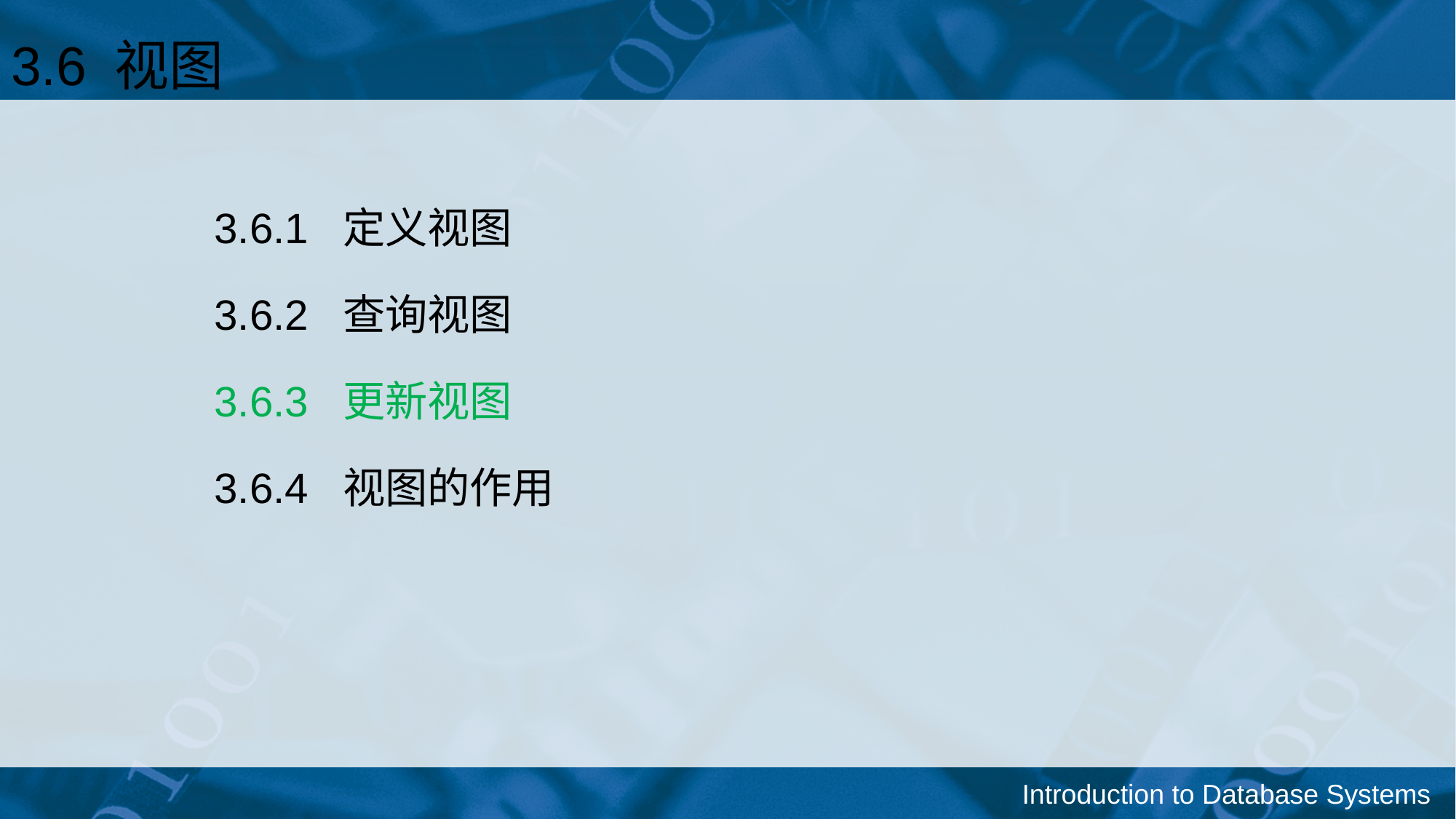

3.6 视图
3.6.1  定义视图
3.6.2  查询视图
3.6.3  更新视图
3.6.4  视图的作用